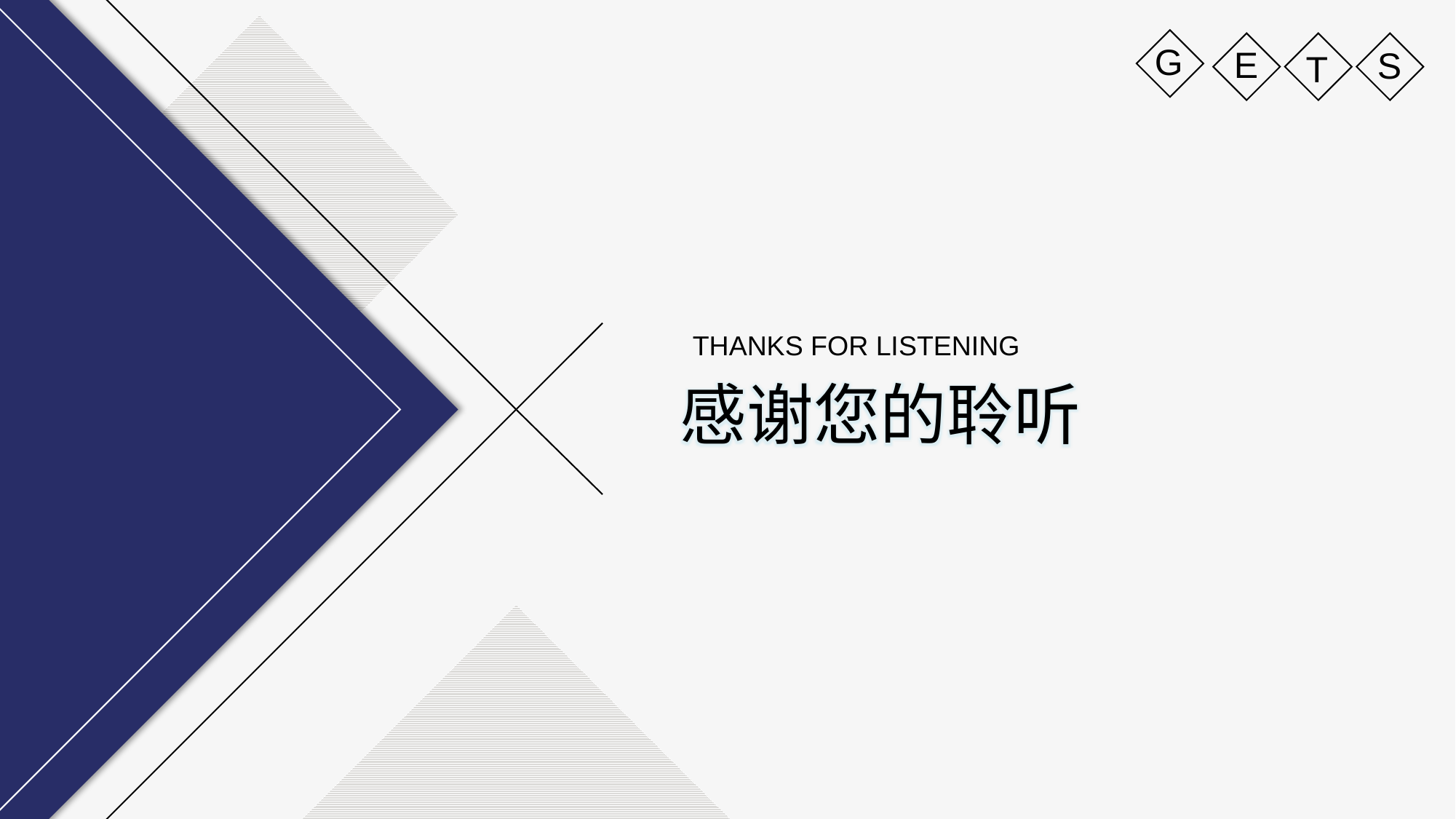

G
E
S

T

THANKS FOR LISTENING
感谢您的聆听